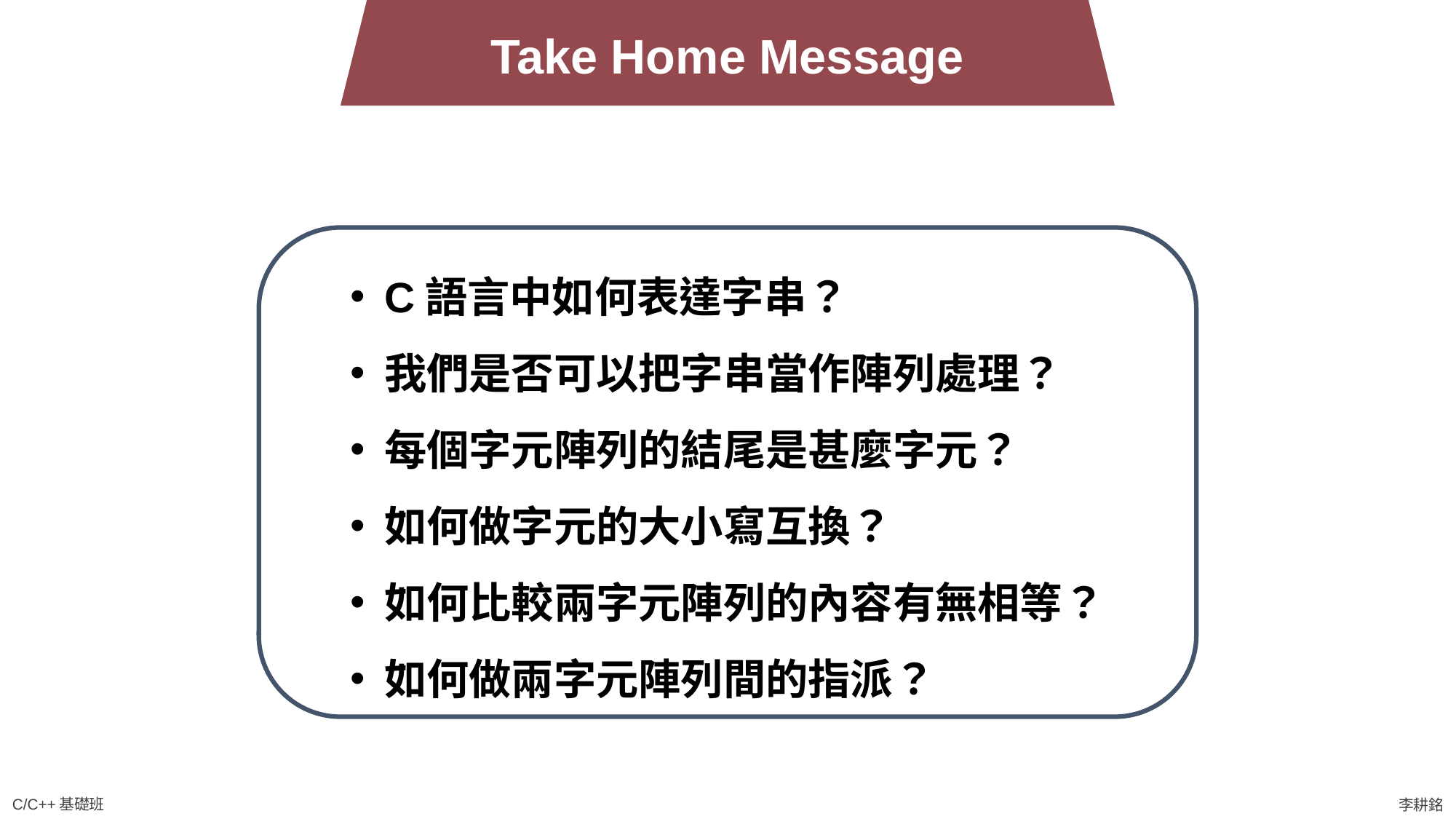

Take Home Message

C語言中如何表達字串？
我們是否可以把字串當作陣列處理？
每個字元陣列的結尾是甚麼字元？
如何做字元的大小寫互換？
如何比較兩字元陣列的內容有無相等？
如何做兩字元陣列間的指派？
C/C++基礎班
李耕銘